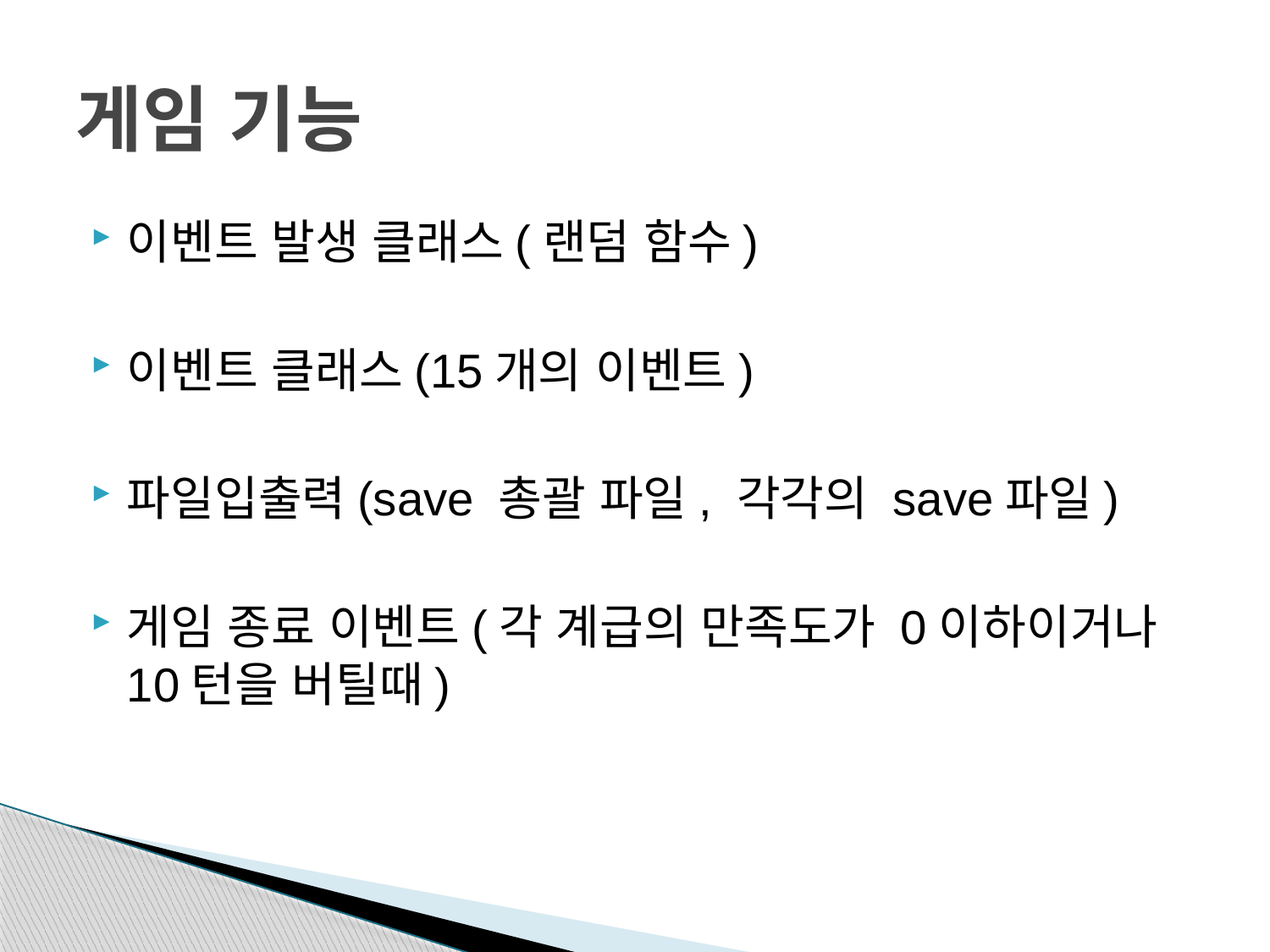

# 게임 기능
이벤트 발생 클래스(랜덤 함수)

이벤트 클래스(15개의 이벤트)

파일입출력(save 총괄 파일, 각각의 save파일)

게임 종료 이벤트(각 계급의 만족도가 0이하이거나 10턴을 버틸때)